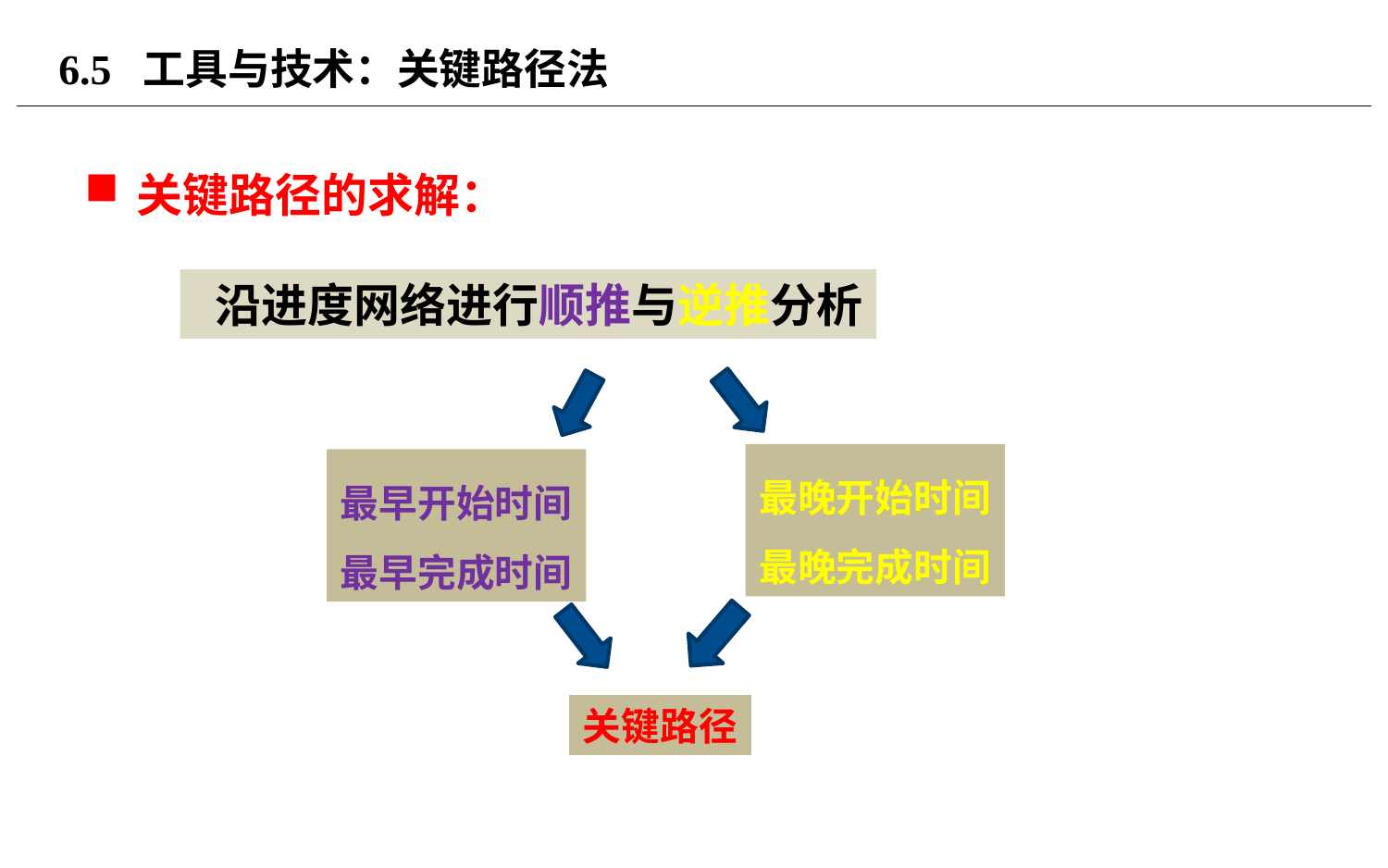

# 6.5  工具与技术：关键路径法
关键路径的求解：
 沿进度网络进行顺推与逆推分析

最晚开始时间
最晚完成时间
最早开始时间
最早完成时间

关键路径